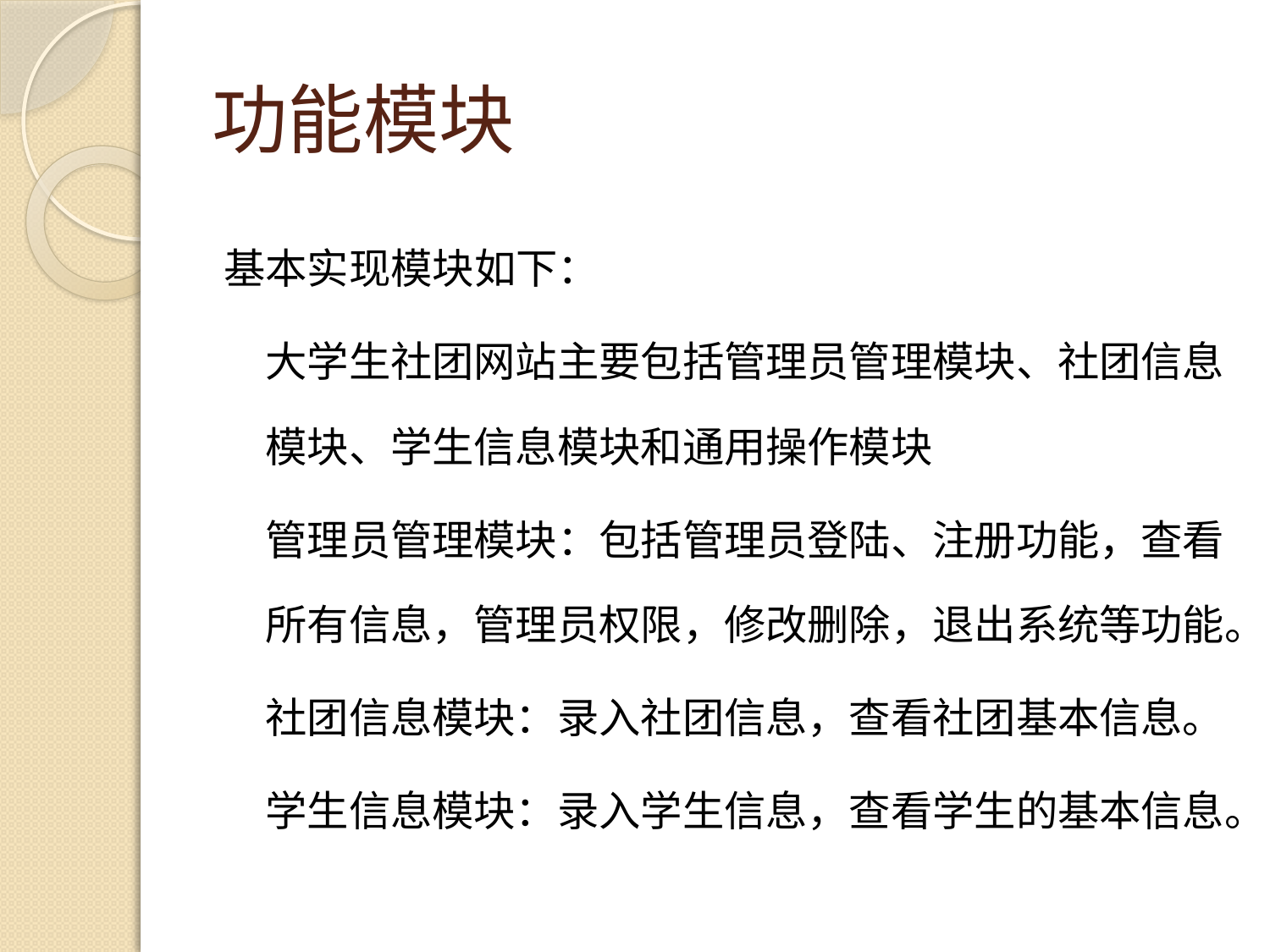

# 功能模块
基本实现模块如下：
		大学生社团网站主要包括管理员管理模块、社团信息模块、学生信息模块和通用操作模块
		管理员管理模块：包括管理员登陆、注册功能，查看所有信息，管理员权限，修改删除，退出系统等功能。
		社团信息模块：录入社团信息，查看社团基本信息。
		学生信息模块：录入学生信息，查看学生的基本信息。